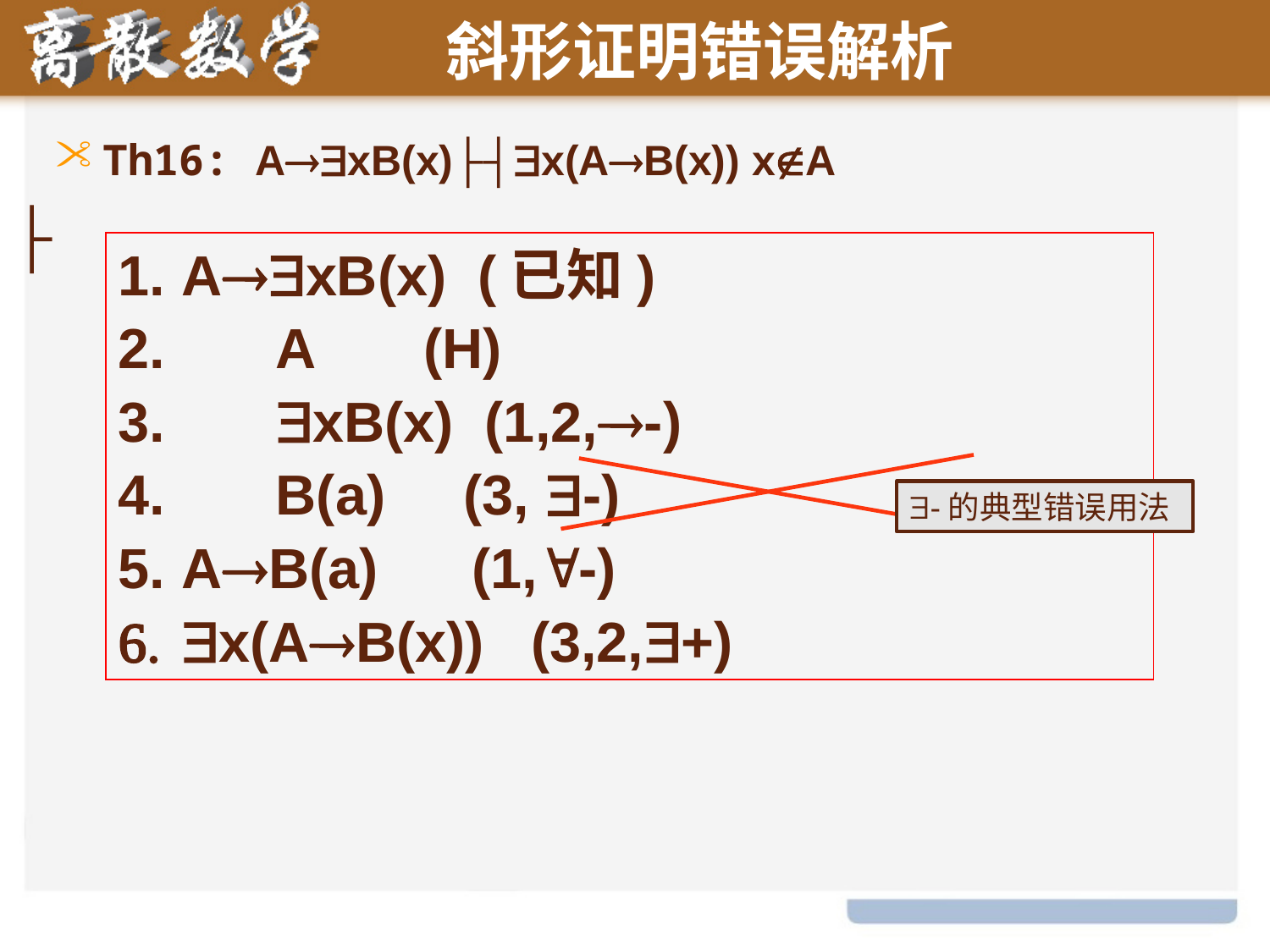

# 斜形证明错误解析
Th16: A→∃xB(x)├┤∃x(A→B(x)) x∉A
├
A→∃xB(x)  (已知)
      A       (H)
      ∃xB(x)  (1,2,→-)
      B(a)     (3, ∃-)
A→B(a)      (1,∀-)
∃x(A→B(x))   (3,2,∃+)

∃-的典型错误用法